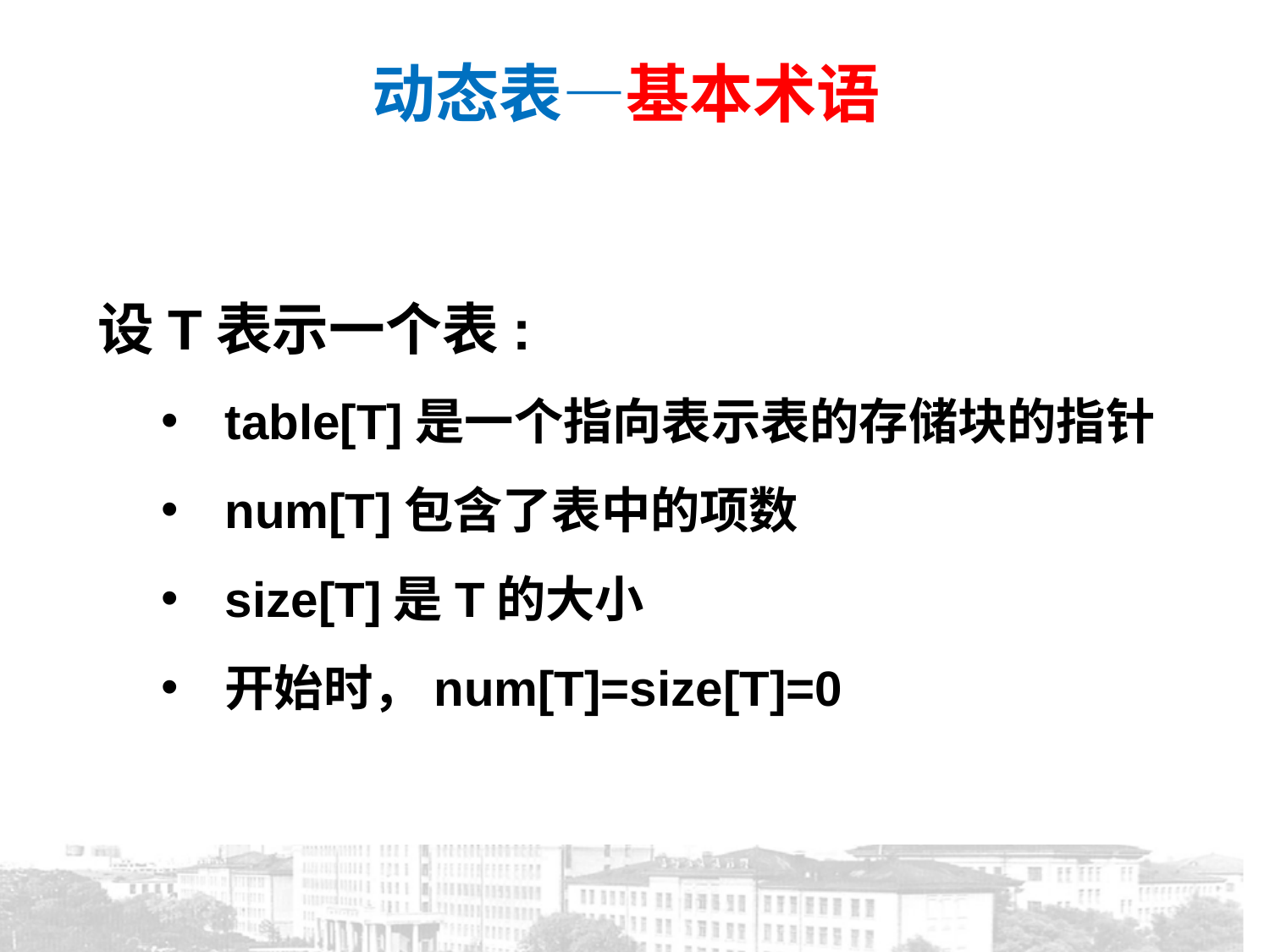

# 动态表—基本术语
设T表示一个表:
table[T]是一个指向表示表的存储块的指针
num[T]包含了表中的项数
size[T]是T的大小
开始时，num[T]=size[T]=0